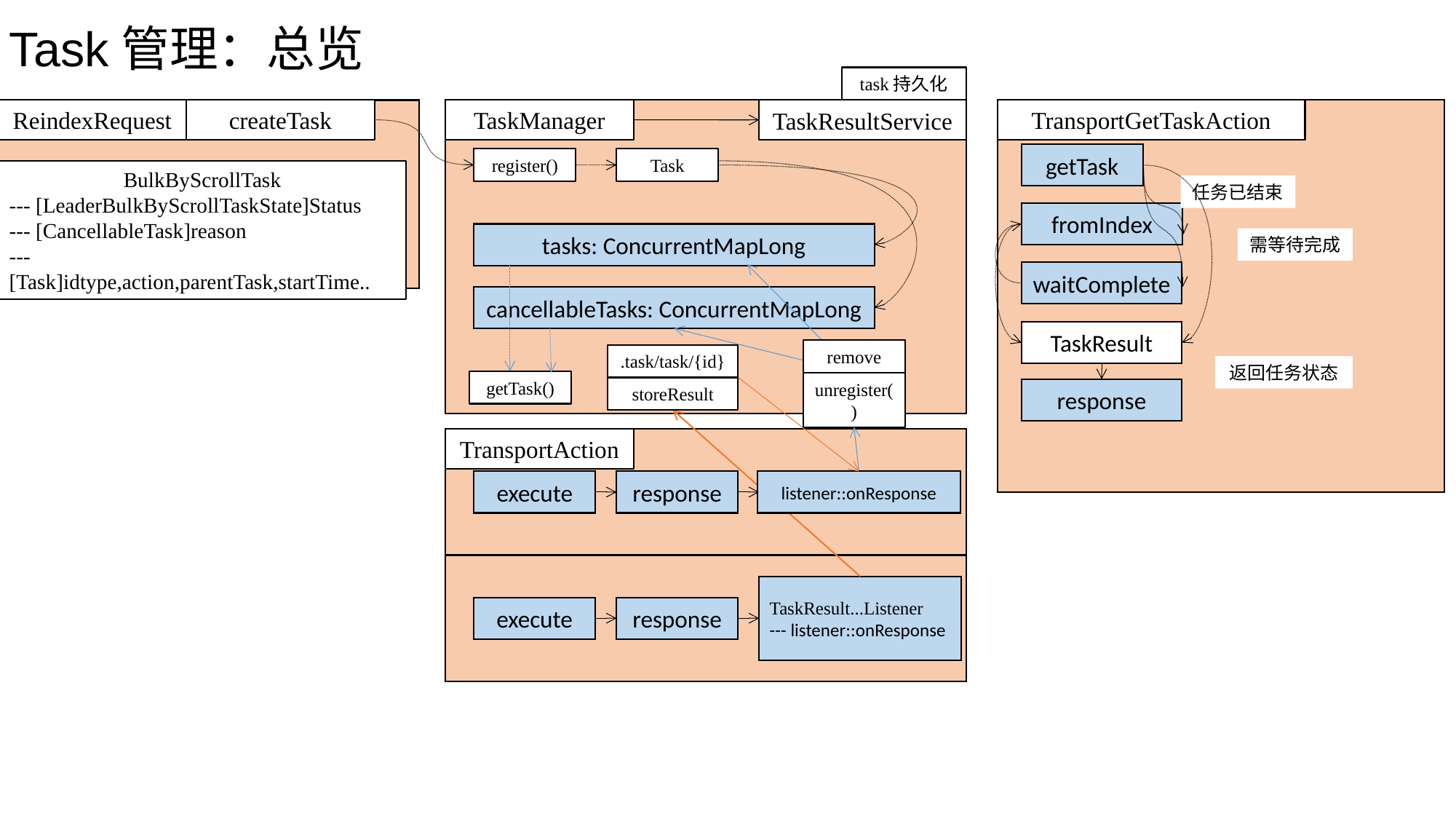

Task管理：总览
task持久化

ReindexRequest
createTask
BulkRequest

TaskManager
tasks: ConcurrentMapLong
TransportGetTaskAction

TaskResultService
getTask
register()
Task
BulkByScrollTask
--- [LeaderBulkByScrollTaskState]Status
--- [CancellableTask]reason
--- [Task]idtype,action,parentTask,startTime..
任务已结束
fromIndex
需等待完成
waitComplete
cancellableTasks: ConcurrentMapLong
TaskResult
remove
.task/task/{id}
返回任务状态
getTask()
unregister()
storeResult
response

TransportAction
execute
response
listener::onResponse

TaskResult...Listener
--- listener::onResponse
execute
response